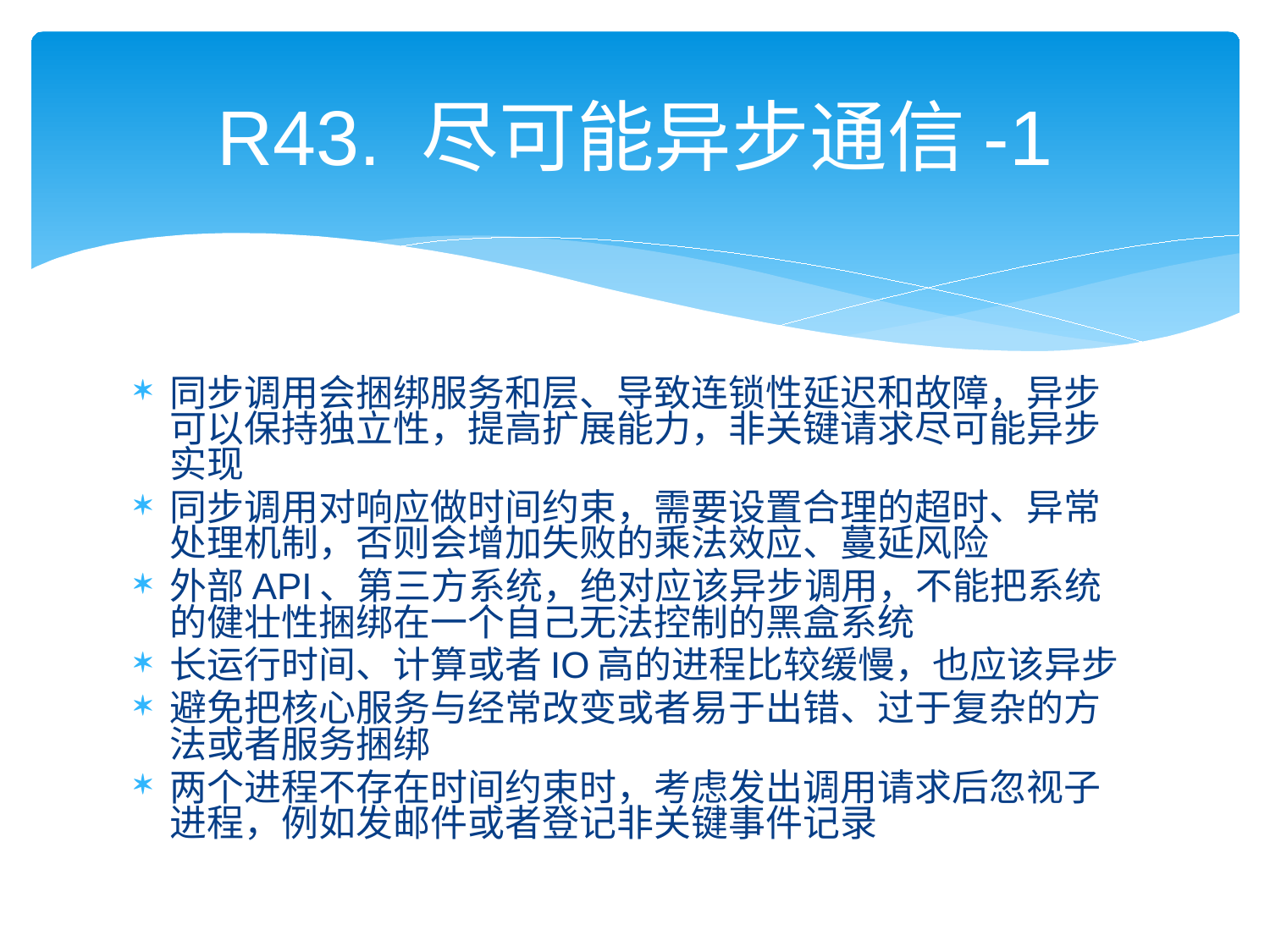

# R43. 尽可能异步通信-1
同步调用会捆绑服务和层、导致连锁性延迟和故障，异步可以保持独立性，提高扩展能力，非关键请求尽可能异步实现
同步调用对响应做时间约束，需要设置合理的超时、异常处理机制，否则会增加失败的乘法效应、蔓延风险
外部API、第三方系统，绝对应该异步调用，不能把系统的健壮性捆绑在一个自己无法控制的黑盒系统
长运行时间、计算或者IO高的进程比较缓慢，也应该异步
避免把核心服务与经常改变或者易于出错、过于复杂的方法或者服务捆绑
两个进程不存在时间约束时，考虑发出调用请求后忽视子进程，例如发邮件或者登记非关键事件记录